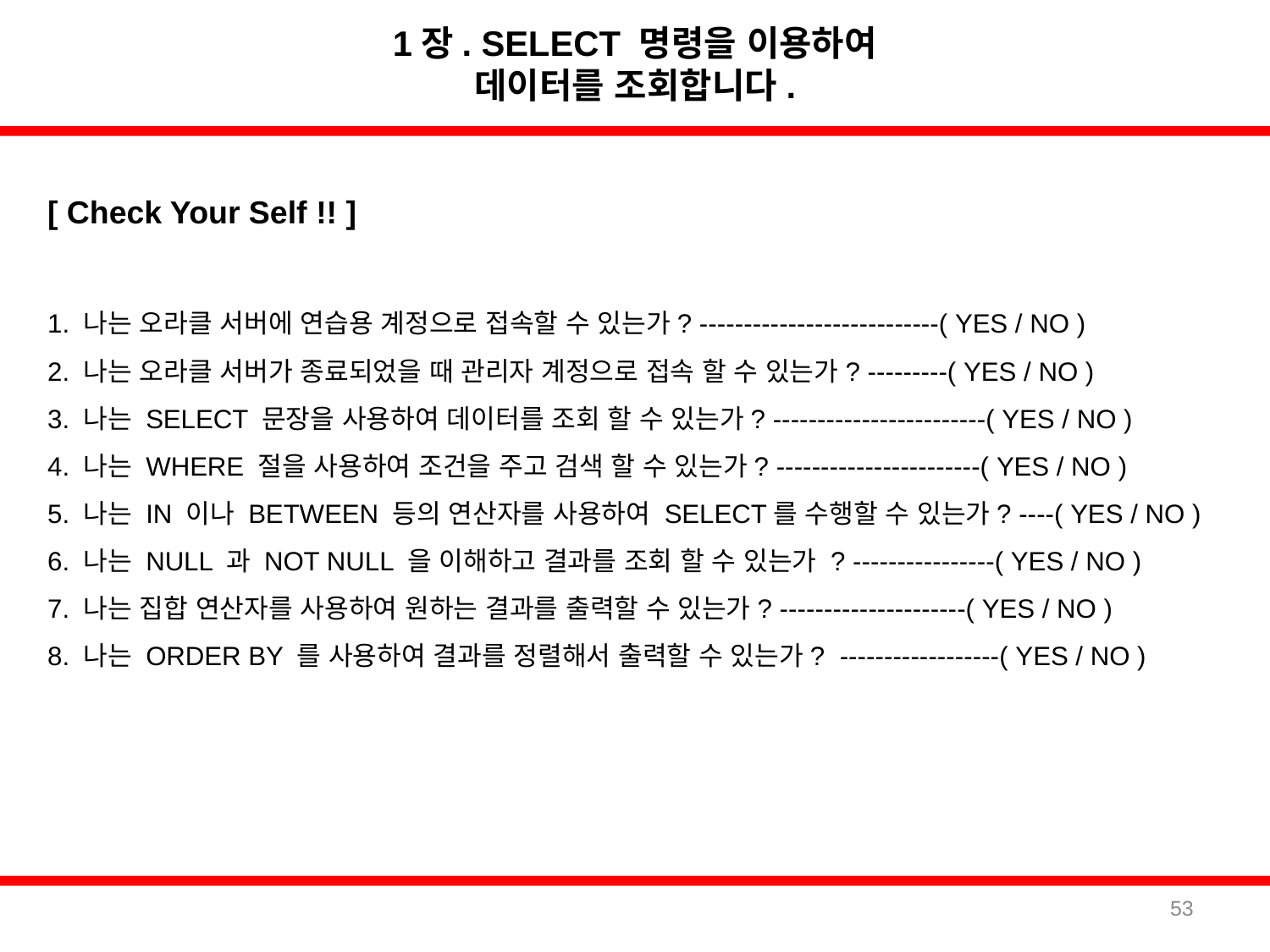

1장. SELECT 명령을 이용하여
데이터를 조회합니다.

[ Check Your Self !! ]
1. 나는 오라클 서버에 연습용 계정으로 접속할 수 있는가? ---------------------------( YES / NO )
2. 나는 오라클 서버가 종료되었을 때 관리자 계정으로 접속 할 수 있는가? ---------( YES / NO )
3. 나는 SELECT 문장을 사용하여 데이터를 조회 할 수 있는가? ------------------------( YES / NO )
4. 나는 WHERE 절을 사용하여 조건을 주고 검색 할 수 있는가? -----------------------( YES / NO )
5. 나는 IN 이나 BETWEEN 등의 연산자를 사용하여 SELECT를 수행할 수 있는가? ----( YES / NO )
6. 나는 NULL 과 NOT NULL 을 이해하고 결과를 조회 할 수 있는가 ? ----------------( YES / NO )
7. 나는 집합 연산자를 사용하여 원하는 결과를 출력할 수 있는가? ---------------------( YES / NO )
8. 나는 ORDER BY 를 사용하여 결과를 정렬해서 출력할 수 있는가?  ------------------( YES / NO )

53